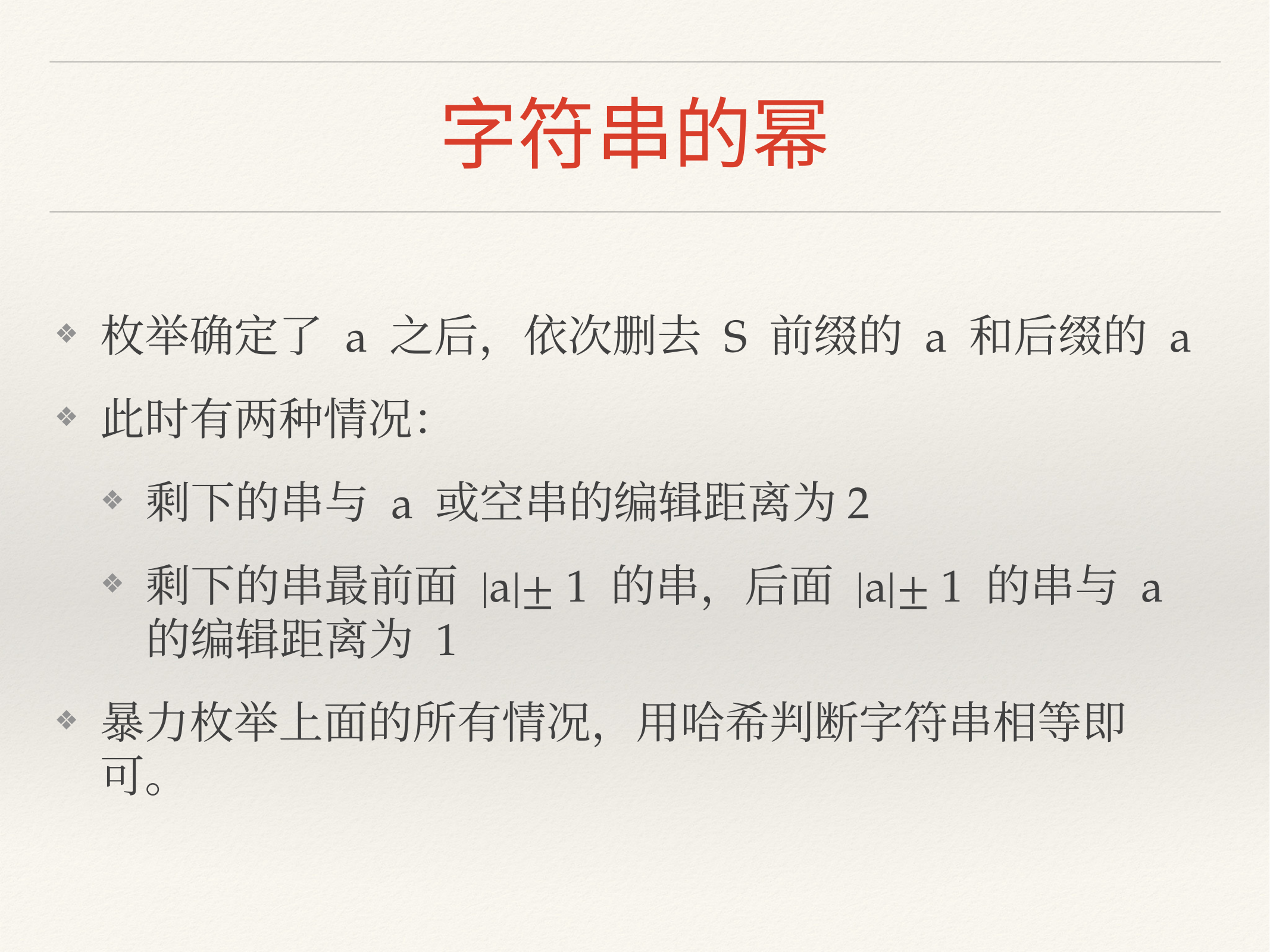

# 字符串的幂
枚举确定了 a 之后，依次删去 S 前缀的 a 和后缀的 a
此时有两种情况：
剩下的串与 a 或空串的编辑距离为2
剩下的串最前面 |a|± 1 的串，后面 |a|± 1 的串与 a 的编辑距离为 1
暴力枚举上面的所有情况，用哈希判断字符串相等即可。